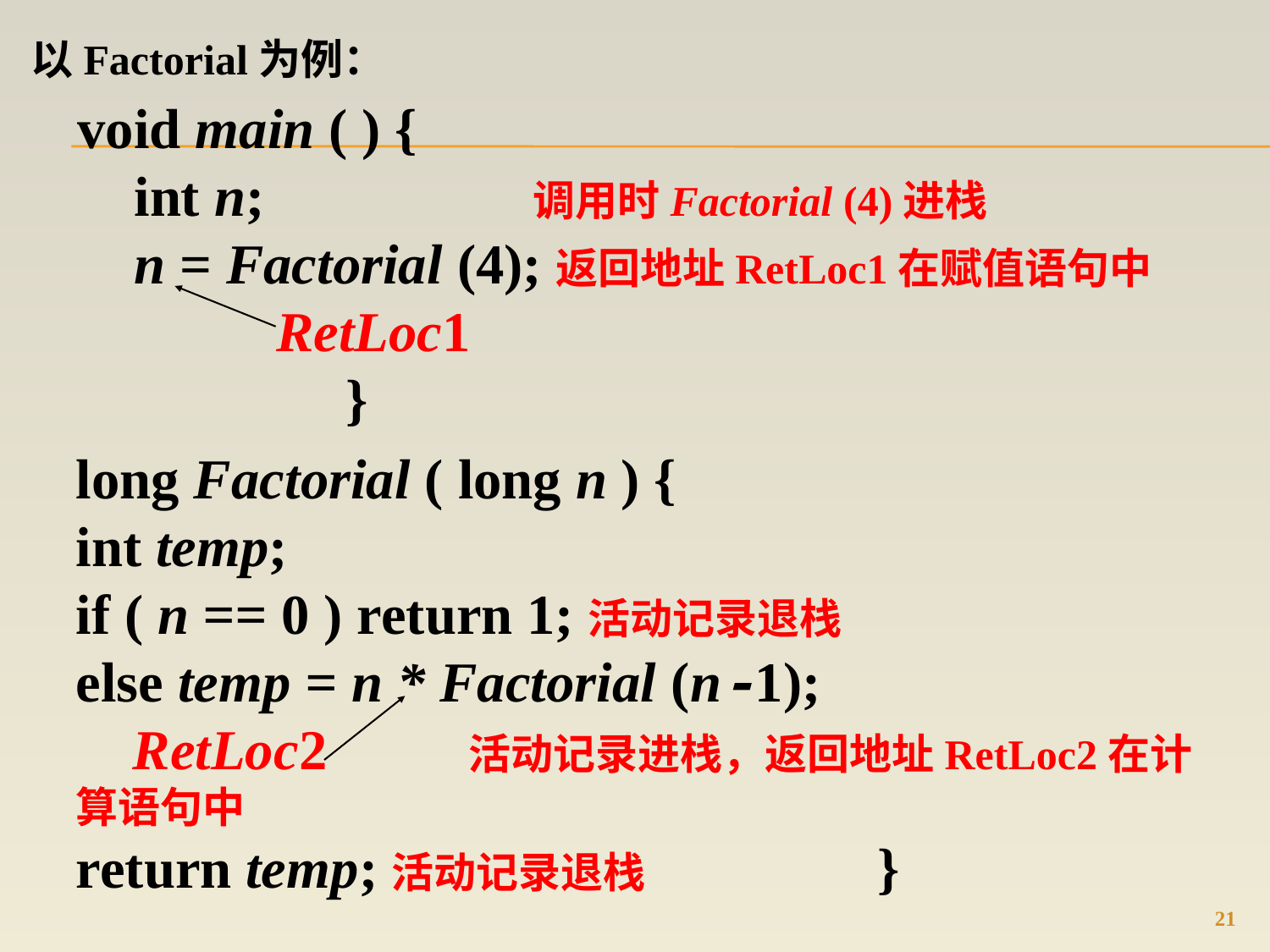

以Factorial为例：
void main ( ) {
    int n;                  调用时Factorial (4)进栈
    n = Factorial (4);返回地址RetLoc1在赋值语句中
              RetLoc1
		 }

long Factorial ( long n ) {
int temp;
if ( n == 0 ) return 1;活动记录退栈
else temp = n * Factorial (n-1);
    RetLoc2         活动记录进栈，返回地址RetLoc2在计算语句中
return temp;活动记录退栈		  }

21